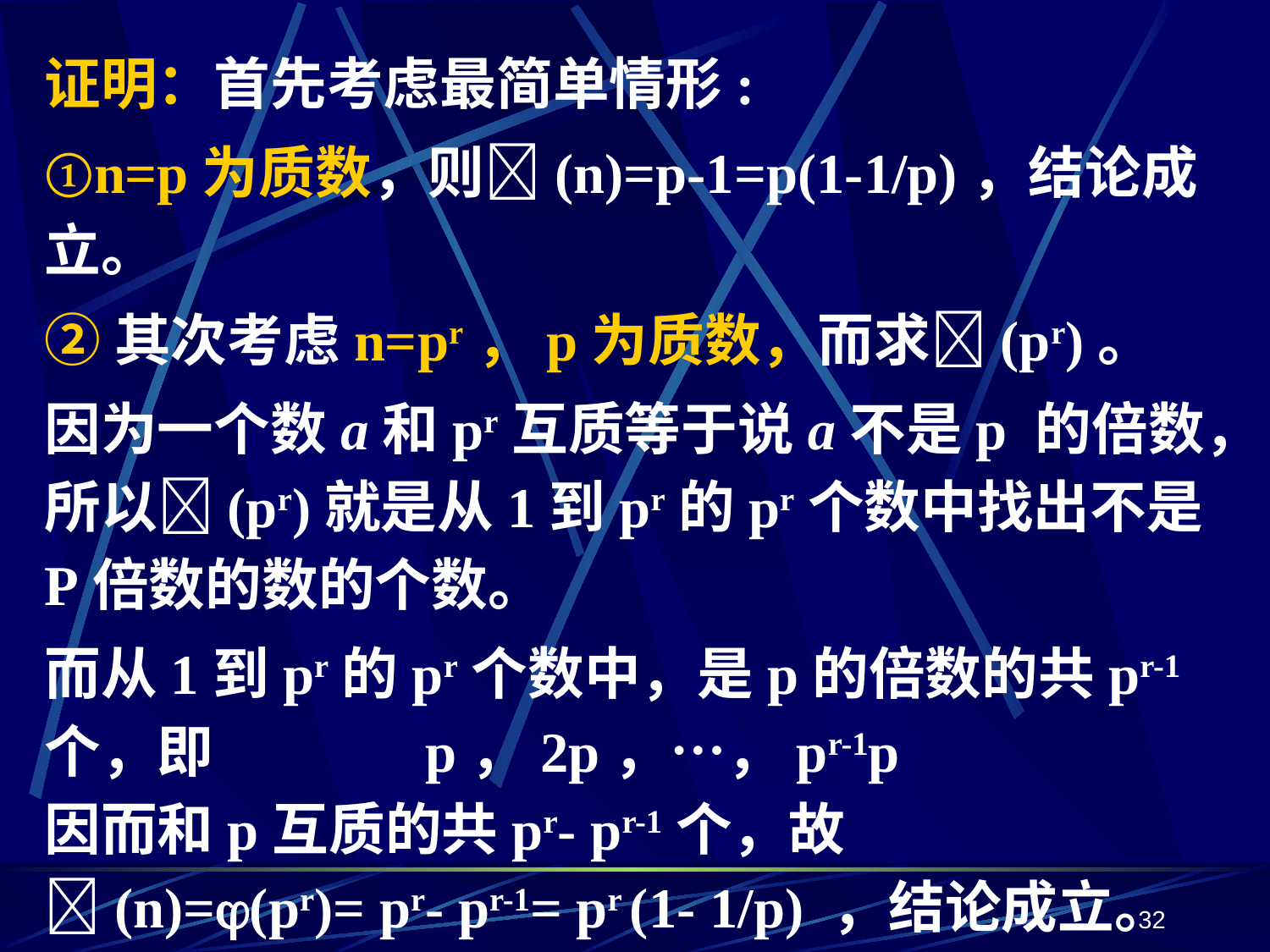

证明：首先考虑最简单情形:
①n=p为质数，则ϕ(n)=p-1=p(1-1/p)，结论成立。
②其次考虑n=pr，p为质数，而求ϕ(pr)。
因为一个数a和pr互质等于说a不是p 的倍数，所以ϕ(pr)就是从1到pr的pr个数中找出不是P倍数的数的个数。
而从1到pr的pr个数中，是p的倍数的共pr-1个，即		p，2p，…，pr-1p
因而和p互质的共pr- pr-1个，故
ϕ(n)=ϕ(pr)= pr- pr-1= pr (1- 1/p) ，结论成立。

32